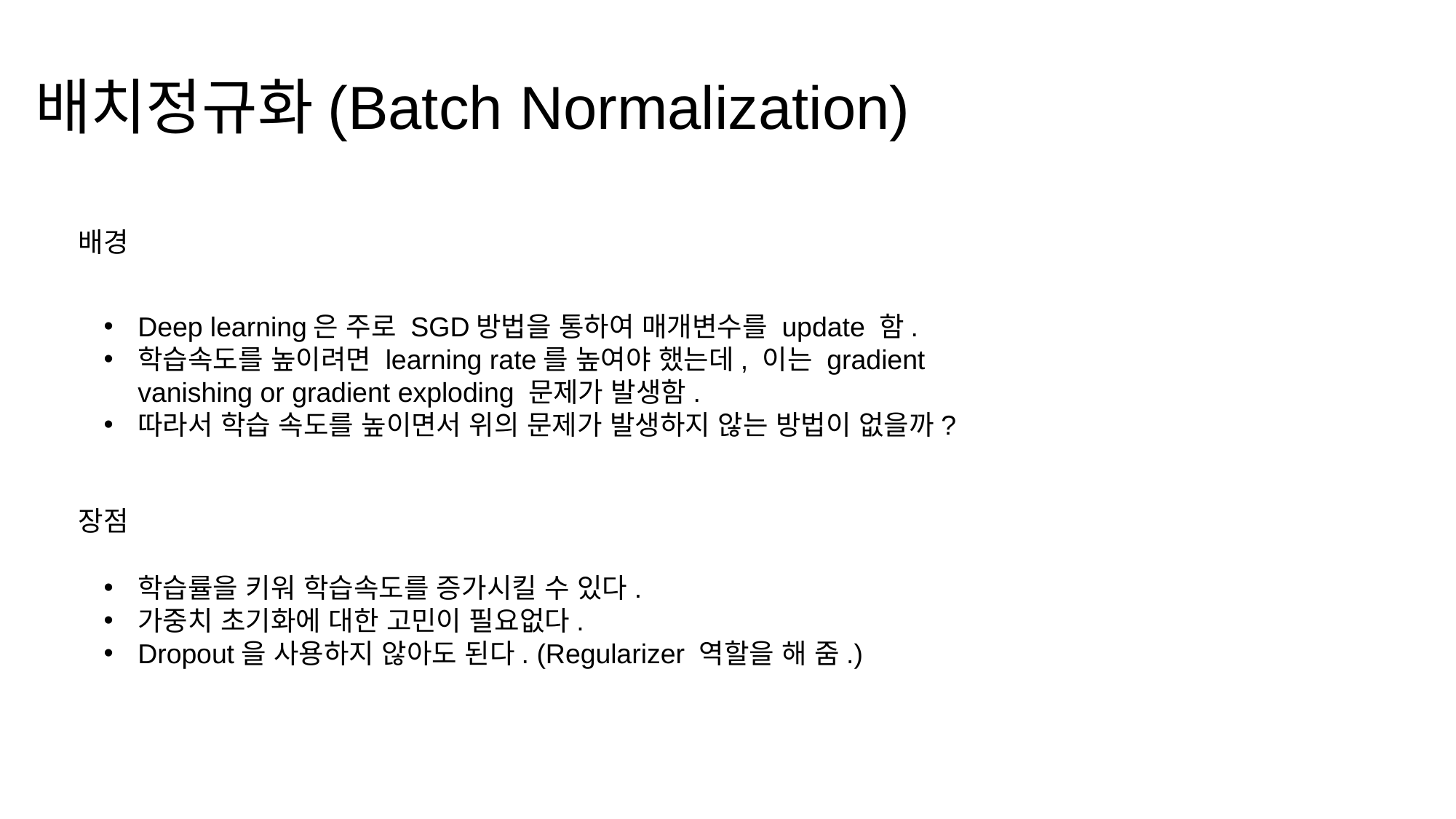

배치정규화(Batch Normalization)
배경
Deep learning은 주로 SGD방법을 통하여 매개변수를 update 함.
학습속도를 높이려면 learning rate를 높여야 했는데, 이는 gradient vanishing or gradient exploding 문제가 발생함.
따라서 학습 속도를 높이면서 위의 문제가 발생하지 않는 방법이 없을까?
장점
학습률을 키워 학습속도를 증가시킬 수 있다.
가중치 초기화에 대한 고민이 필요없다.
Dropout을 사용하지 않아도 된다. (Regularizer 역할을 해 줌.)